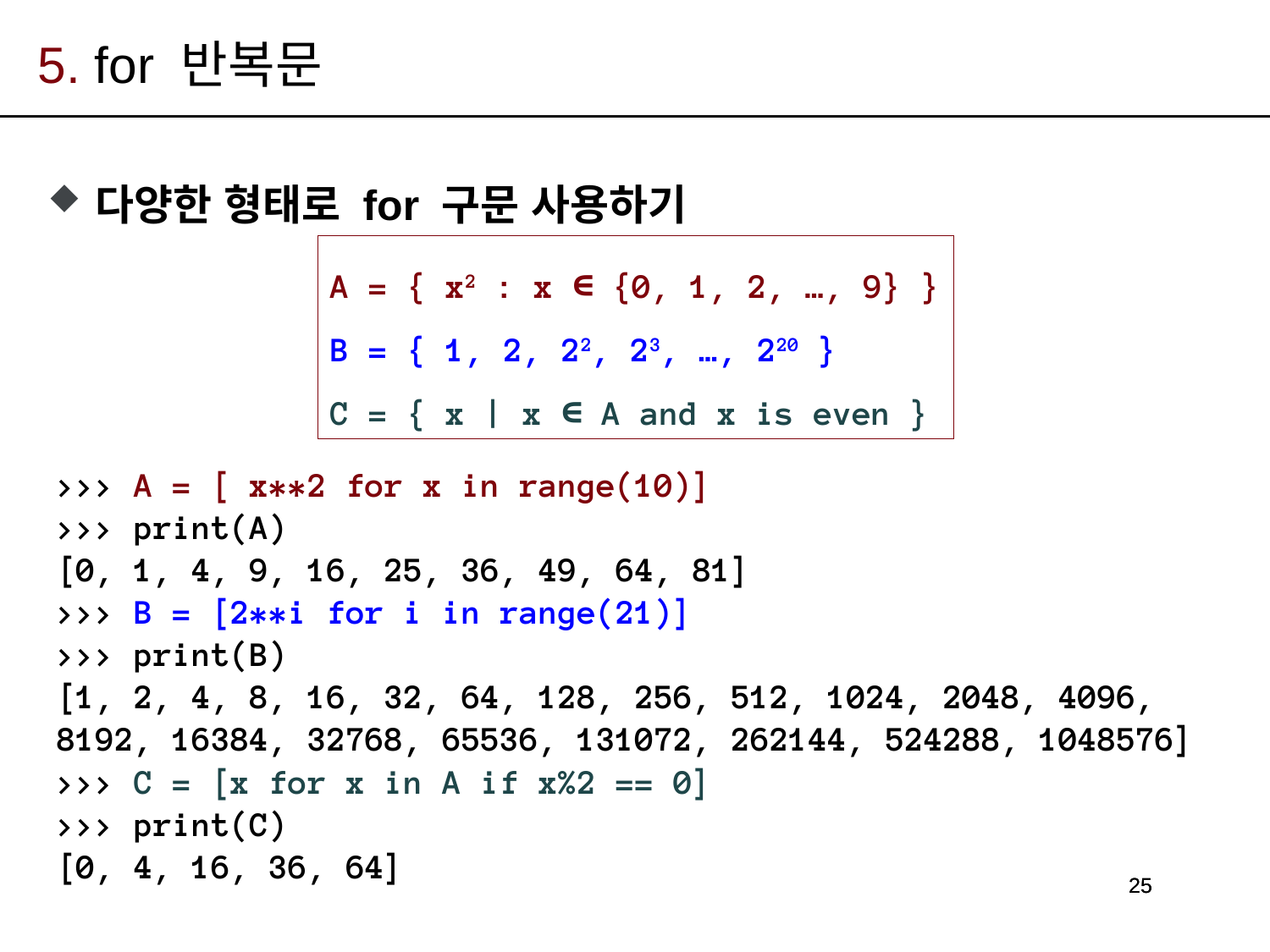

# 5. for 반복문
다양한 형태로 for 구문 사용하기

A = { x2 : x ∈ {0, 1, 2, …, 9} }
B = { 1, 2, 22, 23, …, 220 }
C = { x | x ∈ A and x is even }
>>> A = [ x**2 for x in range(10)]
>>> print(A)
[0, 1, 4, 9, 16, 25, 36, 49, 64, 81]
>>> B = [2**i for i in range(21)]
>>> print(B)
[1, 2, 4, 8, 16, 32, 64, 128, 256, 512, 1024, 2048, 4096, 8192, 16384, 32768, 65536, 131072, 262144, 524288, 1048576]
>>> C = [x for x in A if x%2 == 0]
>>> print(C)
[0, 4, 16, 36, 64]
25
25